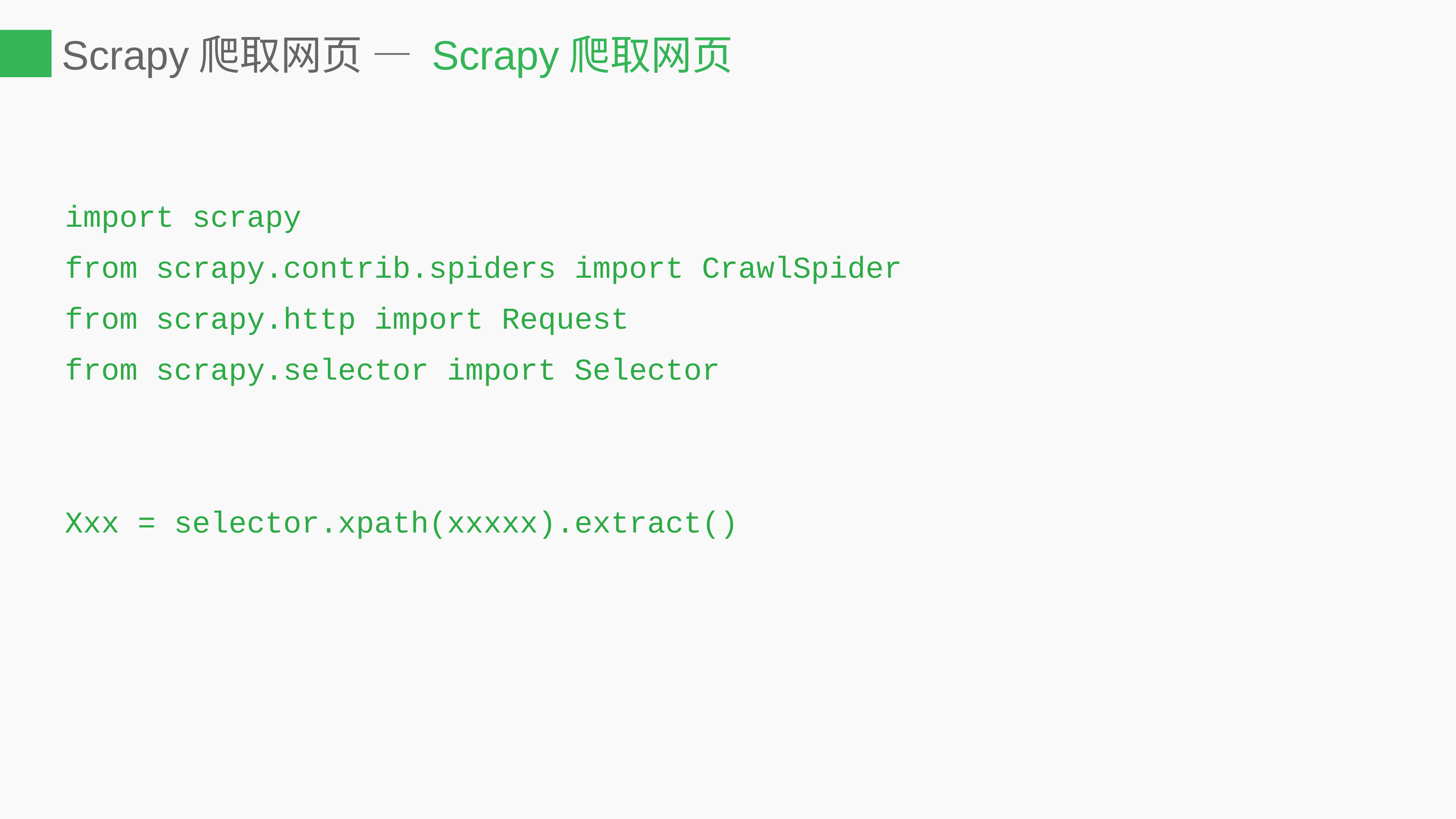

# Scrapy爬取网页 — Scrapy爬取网页
import scrapy
from scrapy.contrib.spiders import CrawlSpider
from scrapy.http import Request
from scrapy.selector import Selector

Xxx = selector.xpath(xxxxx).extract()